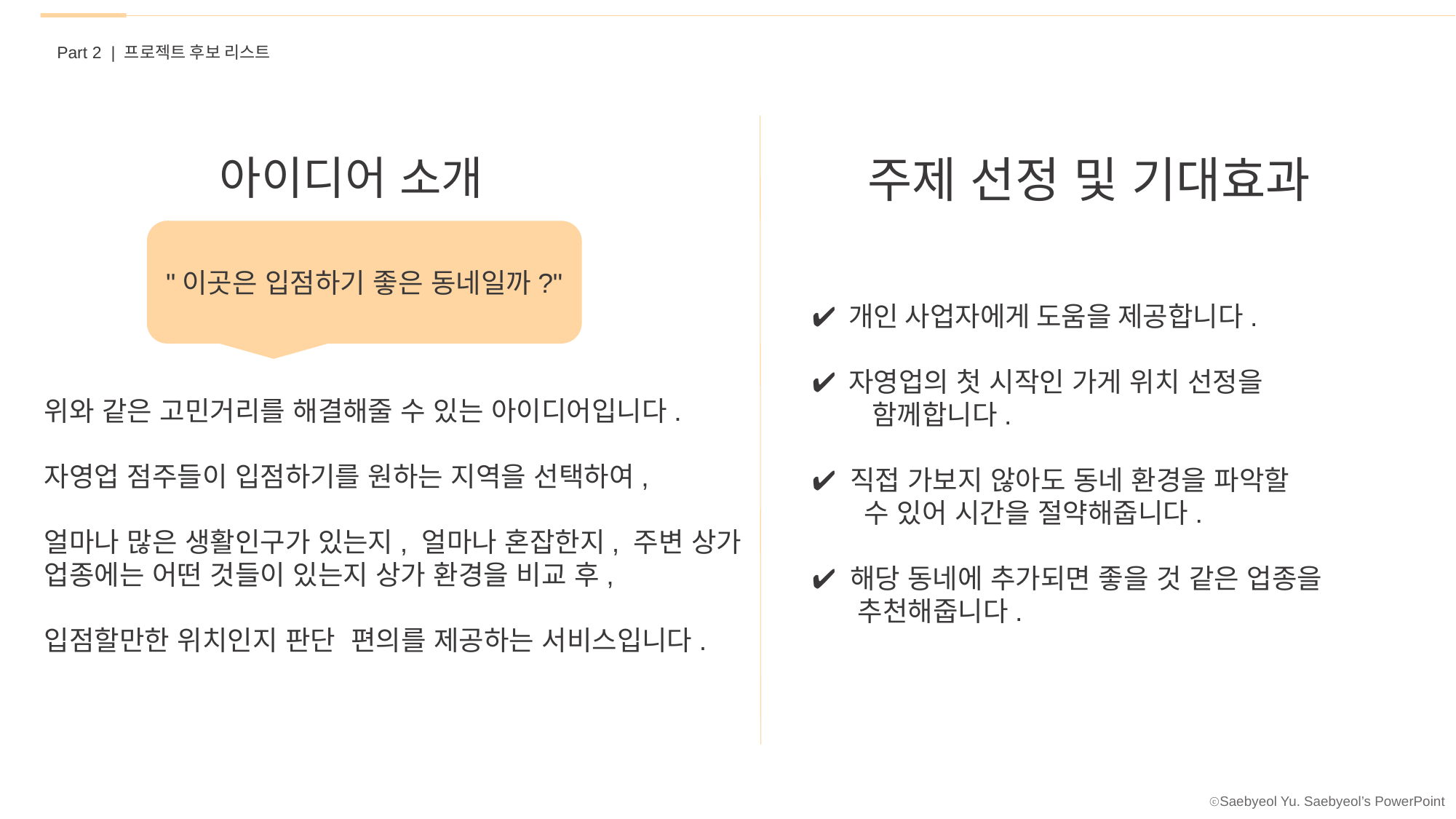

Part 2  | 프로젝트 후보 리스트
‘이곳은 입점하기 좋은 동네일까?’ 라는 고민거리를 해결하는 웹서비스입니다.
자영업 점주들이 입점하기를 원하는 지역을 선택하여,
얼마나 많은 생활인구가 있는지, 얼마나 혼잡한지, 주변 상가들은 어떤 것들이 있는지 환경을 비교 후 상가가 입점할만한 위치인지 판단합니다.
주제 선정 및 기대효과
아이디어 소개
"이곳은 입점하기 좋은 동네일까?"
✔️ 개인 사업자에게 도움을 제공합니다.

✔️ 자영업의 첫 시작인 가게 위치 선정을
       함께합니다.

✔️ 직접 가보지 않아도 동네 환경을 파악할
      수 있어 시간을 절약해줍니다.

✔️ 해당 동네에 추가되면 좋을 것 같은 업종을
      추천해줍니다.
위와 같은 고민거리를 해결해줄 수 있는 아이디어입니다.

자영업 점주들이 입점하기를 원하는 지역을 선택하여,

얼마나 많은 생활인구가 있는지, 얼마나 혼잡한지, 주변 상가 업종에는 어떤 것들이 있는지 상가 환경을 비교 후,

입점할만한 위치인지 판단  편의를 제공하는 서비스입니다.